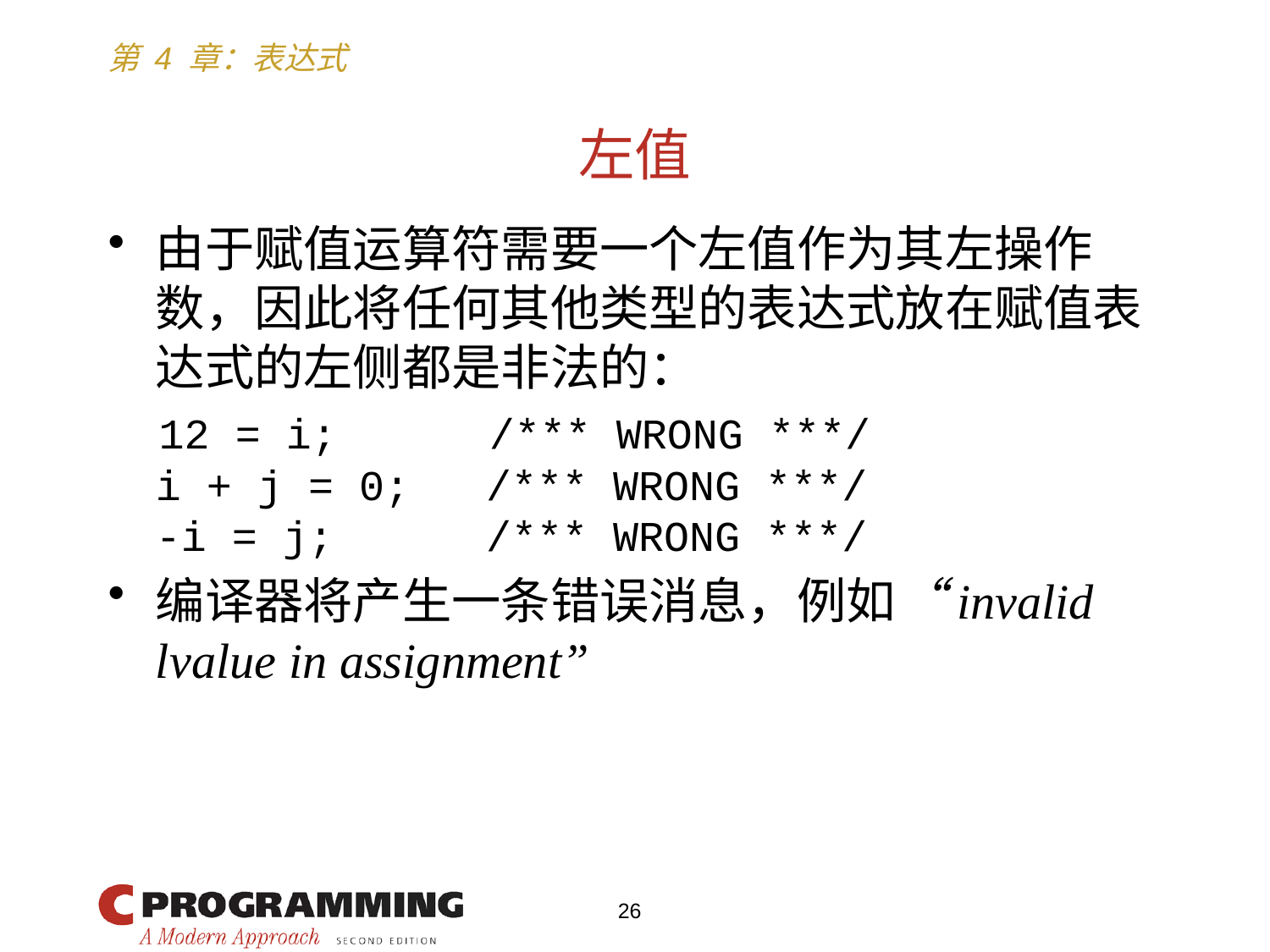

# 左值
由于赋值运算符需要一个左值作为其左操作数，因此将任何其他类型的表达式放在赋值表达式的左侧都是非法的：
  12 = i;      /*** WRONG ***/
	i + j = 0;   /*** WRONG ***/
	-i = j;      /*** WRONG ***/
编译器将产生一条错误消息，例如“invalid lvalue in assignment”

26